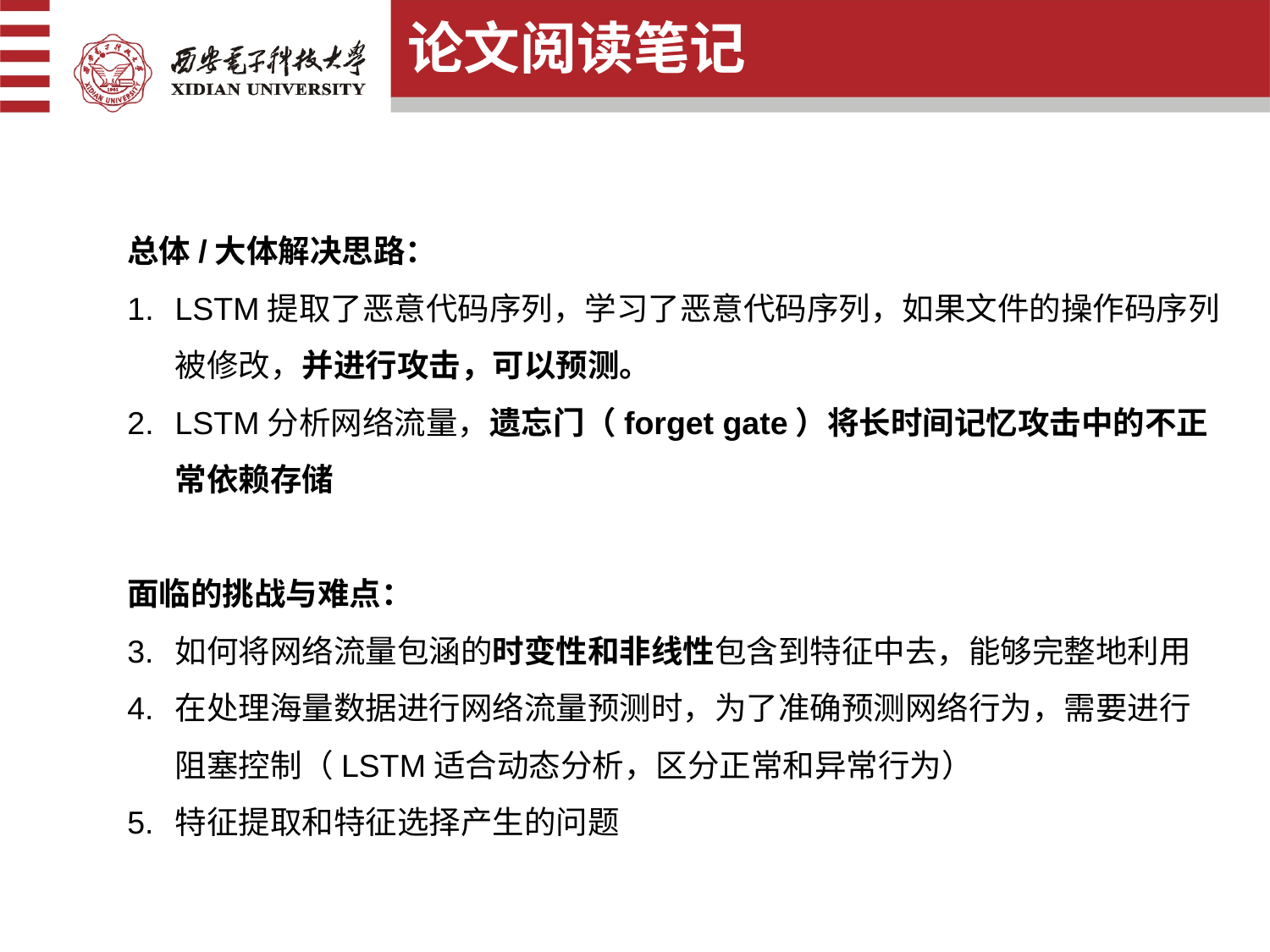

论文阅读笔记
总体/大体解决思路：
LSTM提取了恶意代码序列，学习了恶意代码序列，如果文件的操作码序列被修改，并进行攻击，可以预测。
LSTM分析网络流量，遗忘门（forget gate）将长时间记忆攻击中的不正常依赖存储

面临的挑战与难点：
如何将网络流量包涵的时变性和非线性包含到特征中去，能够完整地利用
在处理海量数据进行网络流量预测时，为了准确预测网络行为，需要进行阻塞控制（LSTM适合动态分析，区分正常和异常行为）
特征提取和特征选择产生的问题